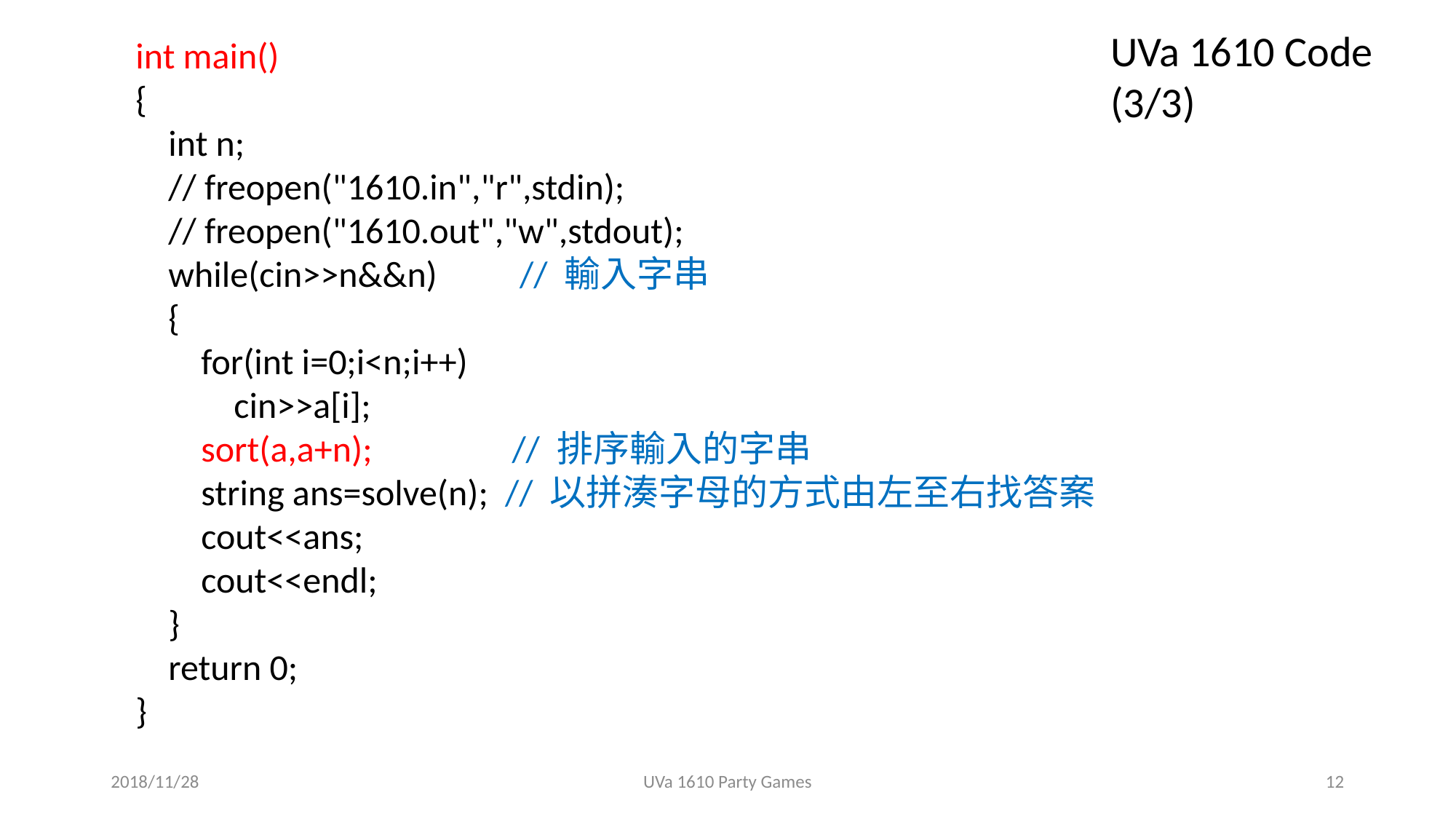

UVa 1610 Code
(3/3)
int main()
{
    int n;
    // freopen("1610.in","r",stdin);
    // freopen("1610.out","w",stdout);
    while(cin>>n&&n)          // 輸入字串
    {
        for(int i=0;i<n;i++)
            cin>>a[i];
        sort(a,a+n);                 // 排序輸入的字串
        string ans=solve(n);  // 以拼湊字母的方式由左至右找答案
        cout<<ans;
        cout<<endl;
    }
    return 0;
}
2018/11/28
UVa 1610 Party Games
12